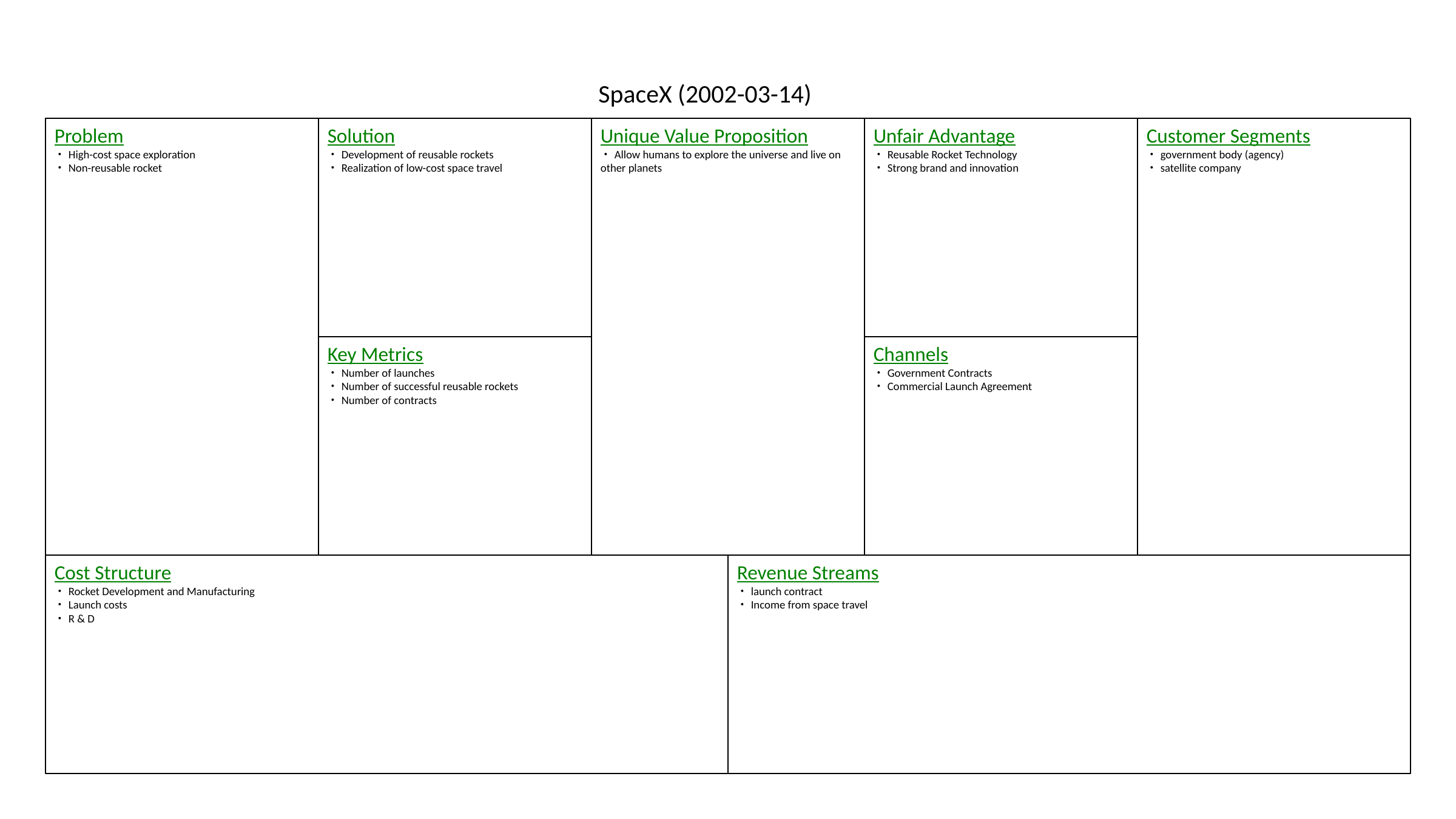

SpaceX (2002-03-14)
Problem
・High-cost space exploration
・Non-reusable rocket
Solution
・Development of reusable rockets
・Realization of low-cost space travel
Unique Value Proposition
・Allow humans to explore the universe and live on other planets
Unfair Advantage
・Reusable Rocket Technology
・Strong brand and innovation
Customer Segments
・government body (agency)
・satellite company
Key Metrics
・Number of launches
・Number of successful reusable rockets
・Number of contracts
Channels
・Government Contracts
・Commercial Launch Agreement
Cost Structure
・Rocket Development and Manufacturing
・Launch costs
・R & D
Revenue Streams
・launch contract
・Income from space travel